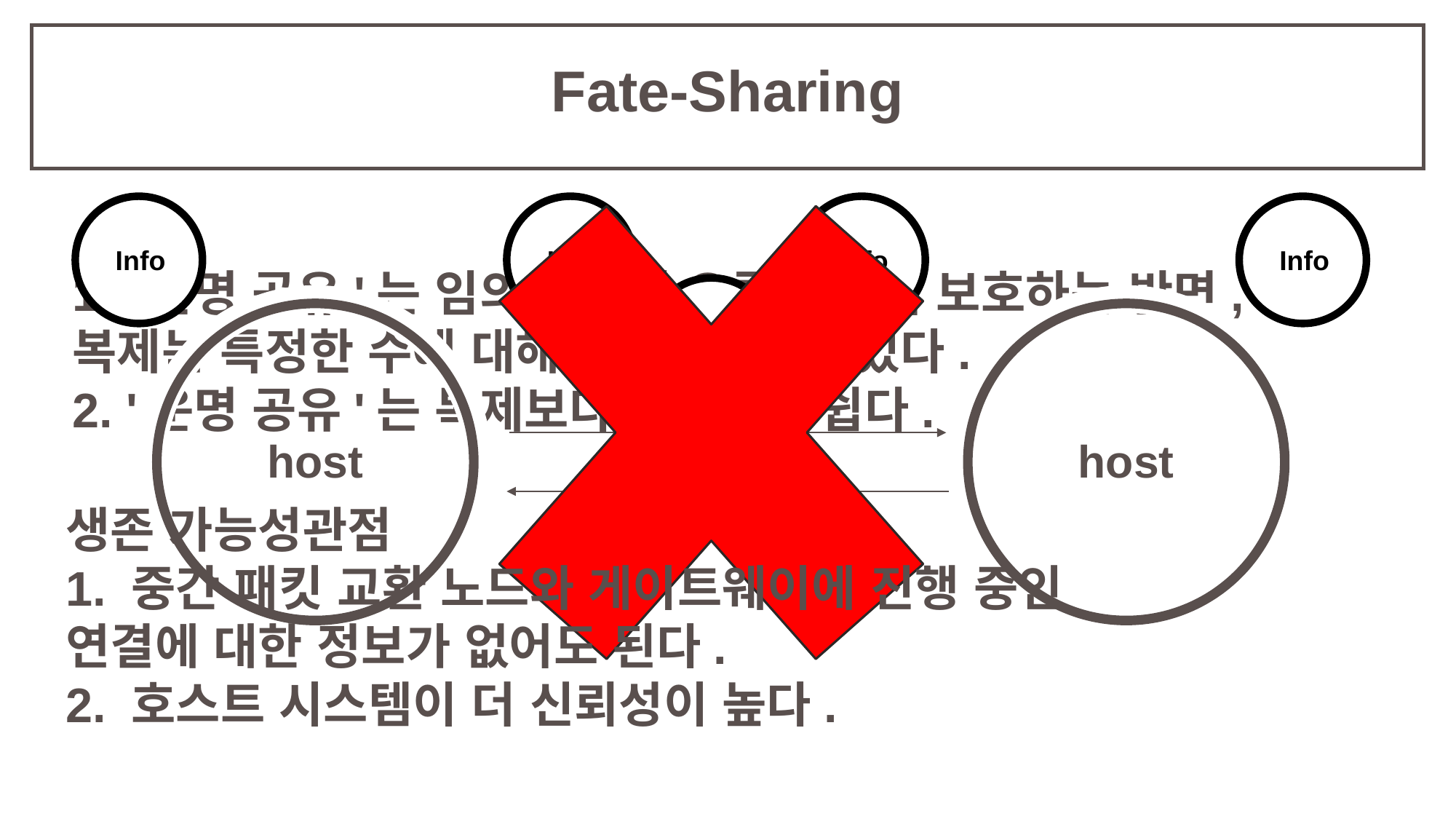

# Fate-Sharing

Info

Info

Info

Info
1. '운명 공유'는 임의의 수의 오류로 부터 보호하는 반면,
복제는 특정한 수에 대해서만 보호할수 있다.
2. '운명 공유'는 복제보다 설계하기 쉽다.

Info

host
host
생존 가능성관점
1. 중간 패킷 교환 노드와 게이트웨이에 진행 중인
연결에 대한 정보가 없어도 된다.
2. 호스트 시스템이 더 신뢰성이 높다.